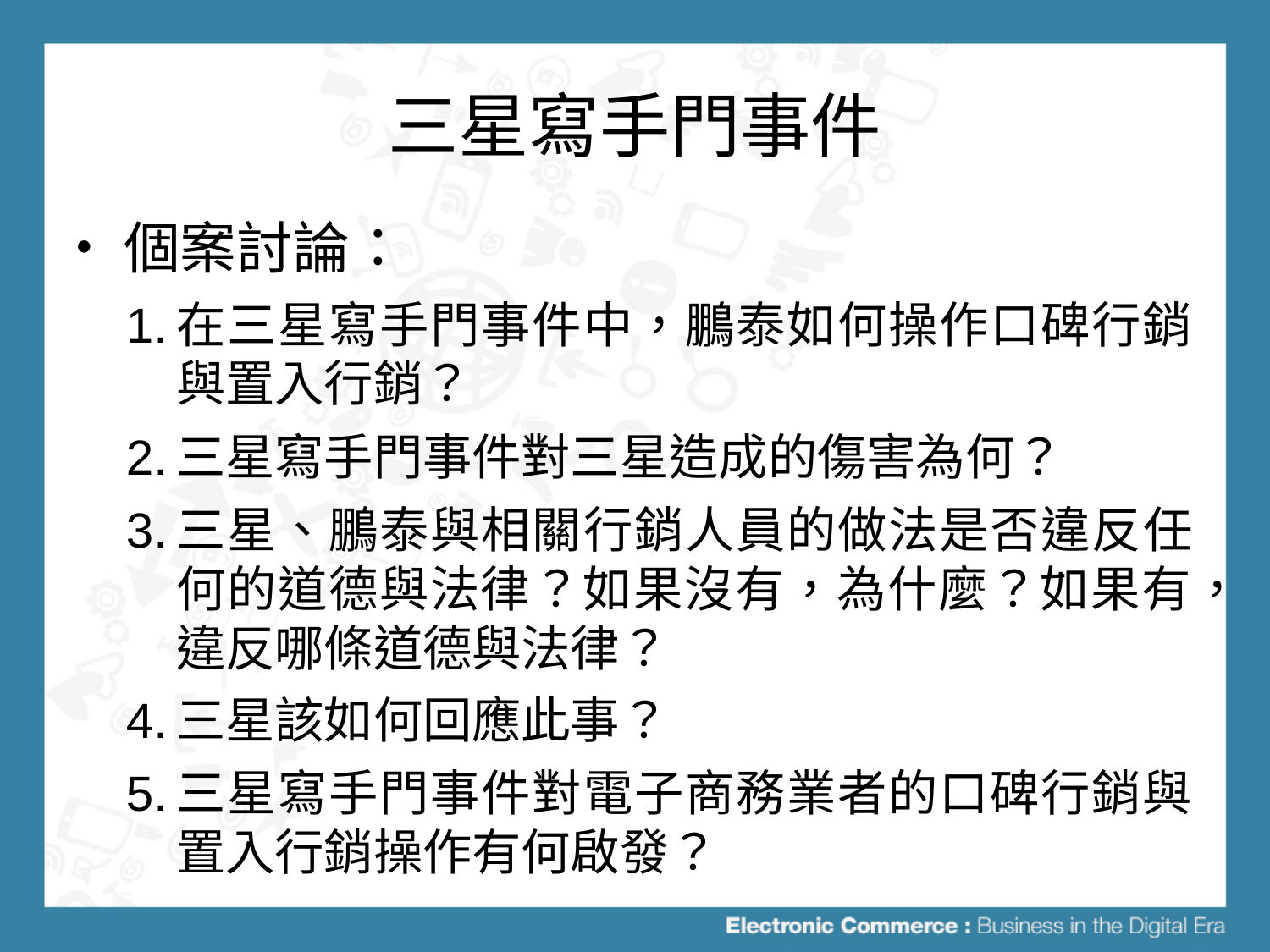

# 三星寫手門事件
個案討論：
在三星寫手門事件中，鵬泰如何操作口碑行銷與置入行銷？
三星寫手門事件對三星造成的傷害為何？
三星、鵬泰與相關行銷人員的做法是否違反任何的道德與法律？如果沒有，為什麼？如果有，違反哪條道德與法律？
三星該如何回應此事？
三星寫手門事件對電子商務業者的口碑行銷與置入行銷操作有何啟發？